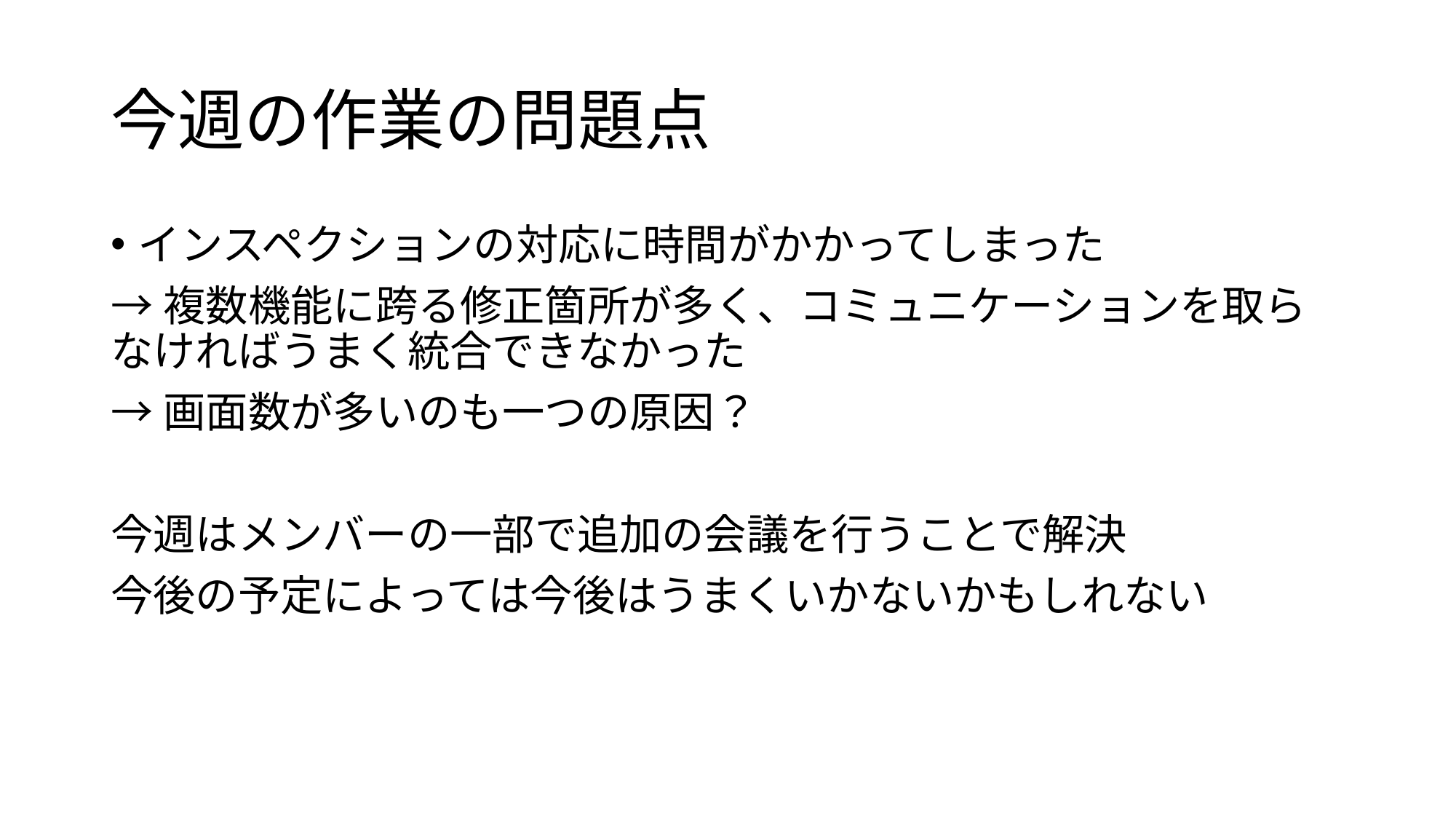

# 今週の作業の問題点
インスペクションの対応に時間がかかってしまった
→複数機能に跨る修正箇所が多く、コミュニケーションを取らなければうまく統合できなかった
→画面数が多いのも一つの原因？

今週はメンバーの一部で追加の会議を行うことで解決
今後の予定によっては今後はうまくいかないかもしれない